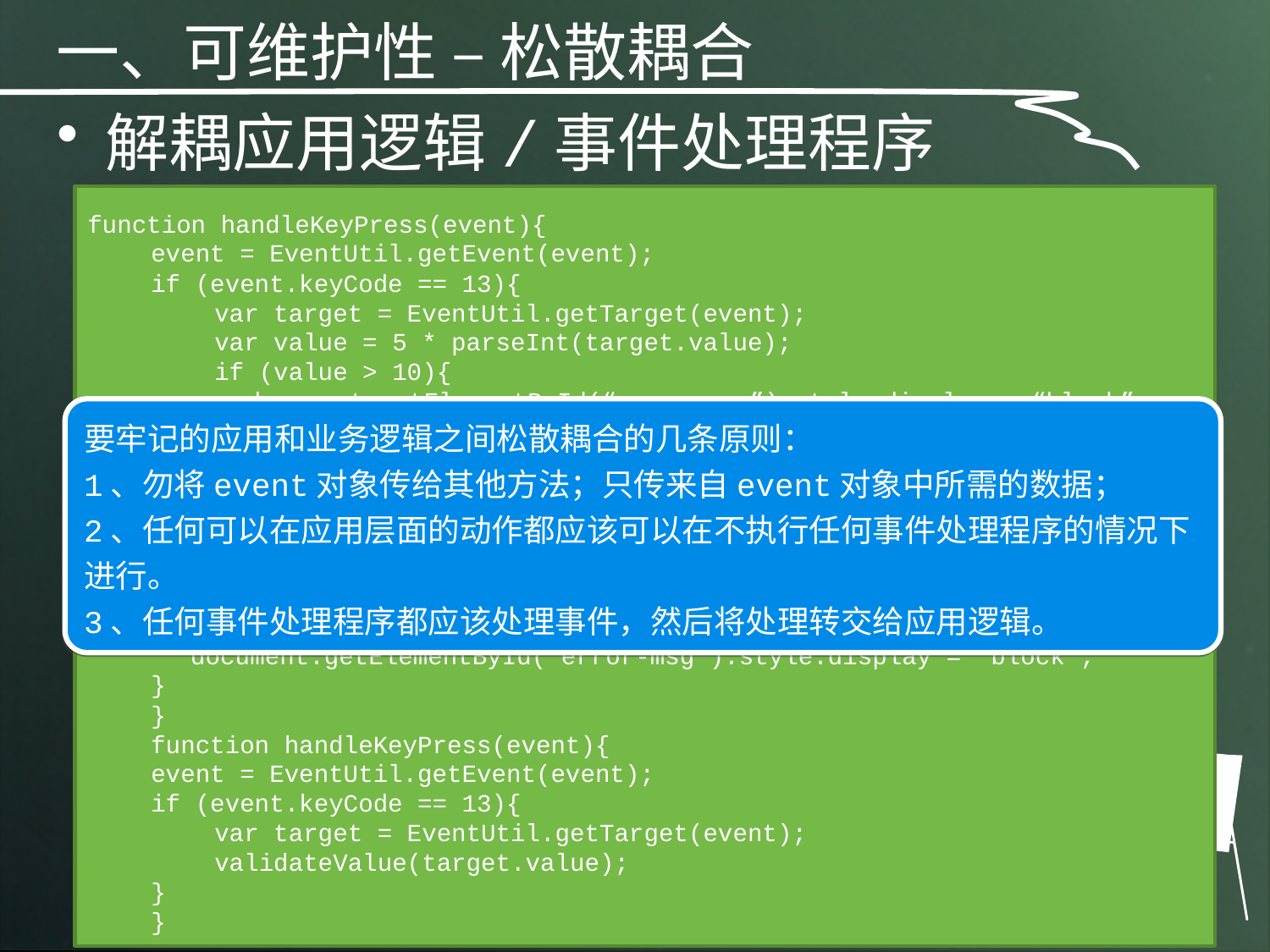

一、可维护性 – 松散耦合

解耦应用逻辑/事件处理程序
function handleKeyPress(event){
event = EventUtil.getEvent(event);
if (event.keyCode == 13){
var target = EventUtil.getTarget(event);
var value = 5 * parseInt(target.value);
if (value > 10){
	document.getElementById(“error-msg”).style.display = “block”;
}
}
}
要牢记的应用和业务逻辑之间松散耦合的几条原则：
1、勿将event对象传给其他方法；只传来自event对象中所需的数据；
2、任何可以在应用层面的动作都应该可以在不执行任何事件处理程序的情况下进行。
3、任何事件处理程序都应该处理事件，然后将处理转交给应用逻辑。
function validateValue(value){
value = 5 * parseInt(value);
if (value > 10){
	document.getElementById(“error-msg”).style.display = “block”;
}
}
function handleKeyPress(event){
event = EventUtil.getEvent(event);
if (event.keyCode == 13){
var target = EventUtil.getTarget(event);
validateValue(target.value);
}
}